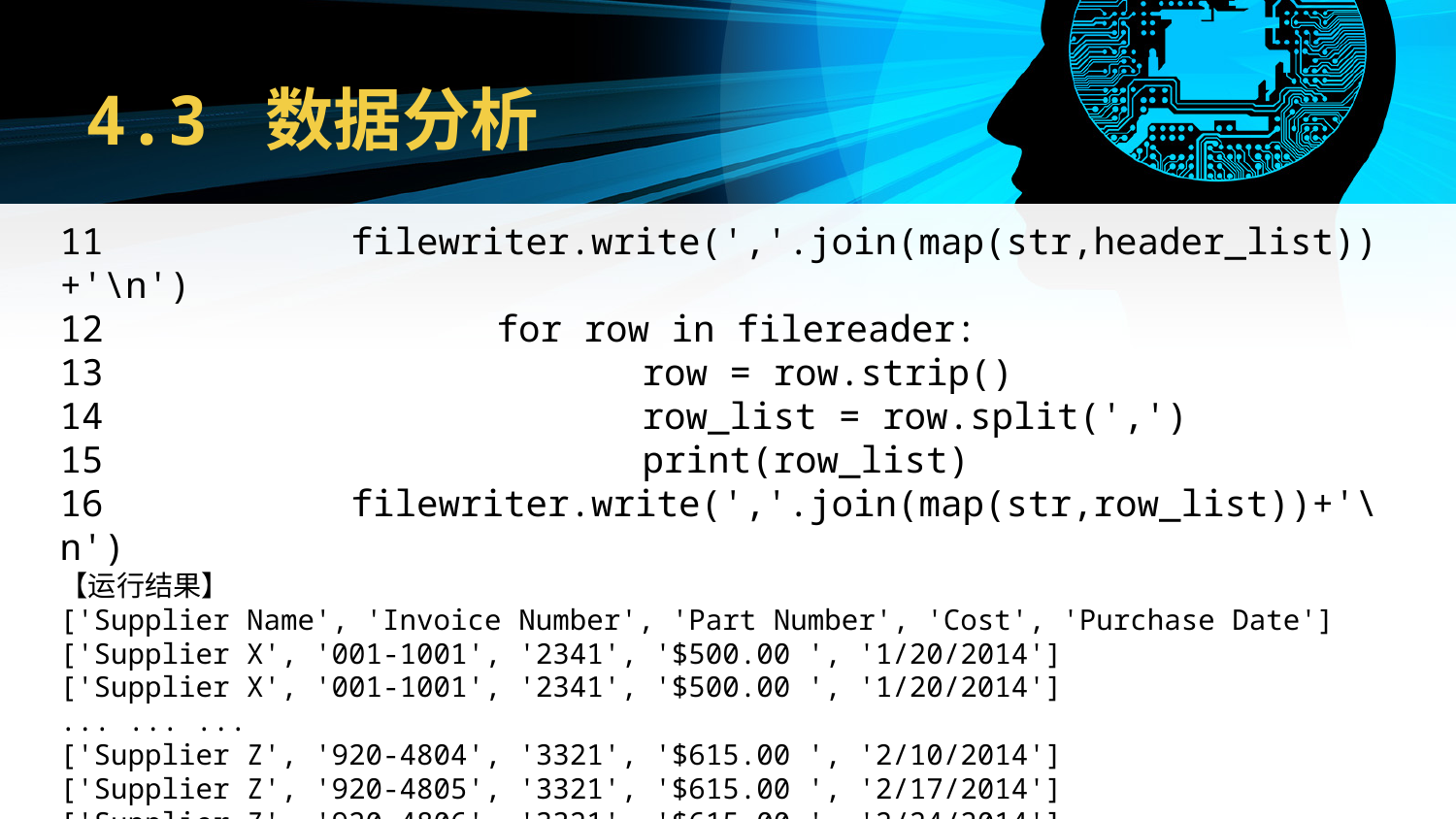

# 4.3 数据分析
11   		filewriter.write(','.join(map(str,header_list))+'\n')
12   			for row in filereader:
13   				row = row.strip()
14   				row_list = row.split(',')
15   				print(row_list)
16   		filewriter.write(','.join(map(str,row_list))+'\n')
【运行结果】
['Supplier Name', 'Invoice Number', 'Part Number', 'Cost', 'Purchase Date']
['Supplier X', '001-1001', '2341', '$500.00 ', '1/20/2014']
['Supplier X', '001-1001', '2341', '$500.00 ', '1/20/2014']
... ... ...
['Supplier Z', '920-4804', '3321', '$615.00 ', '2/10/2014']
['Supplier Z', '920-4805', '3321', '$615.00 ', '2/17/2014']
['Supplier Z', '920-4806', '3321', '$615.00 ', '2/24/2014']